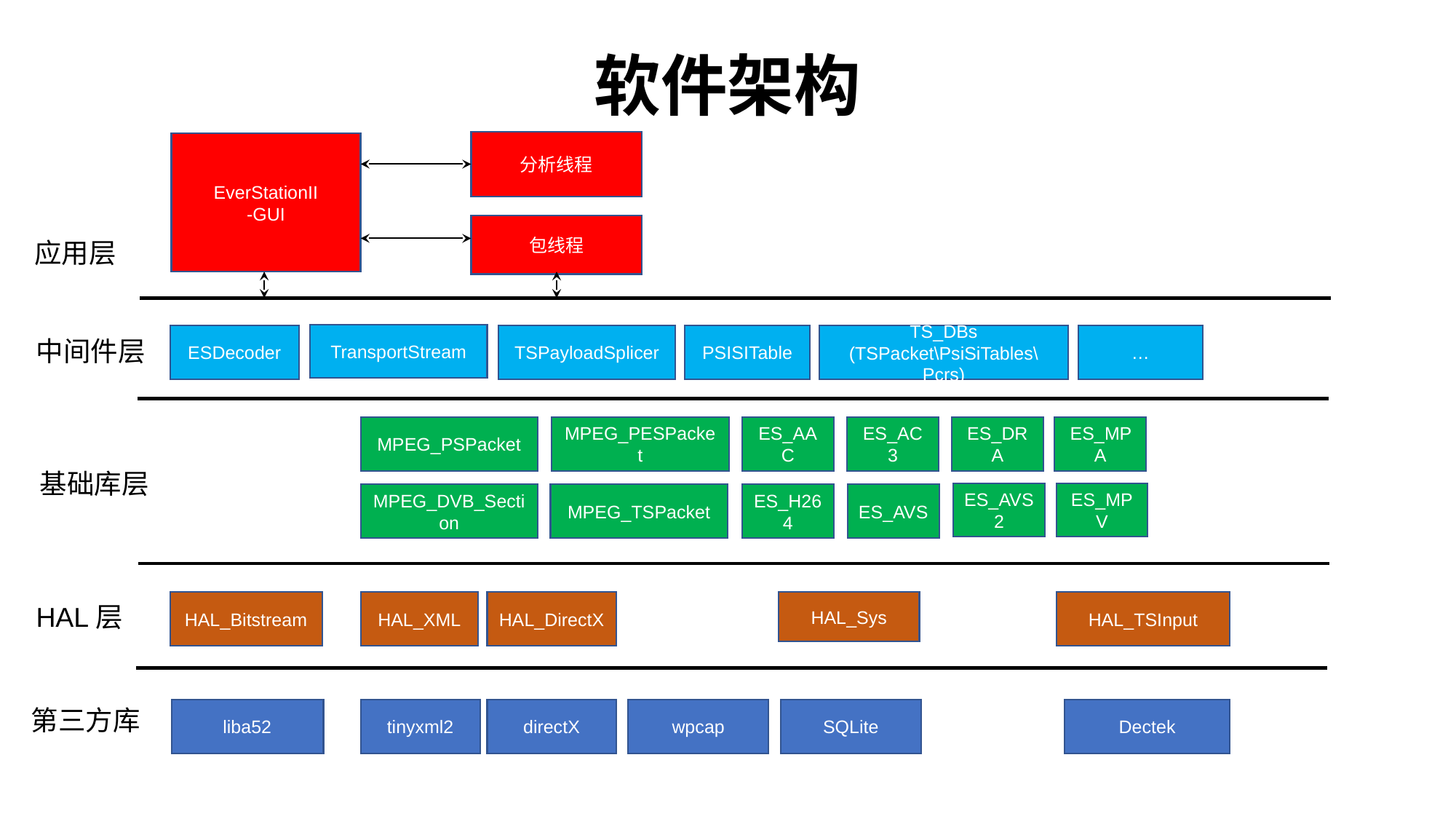

# 软件架构
分析线程
EverStationII
-GUI
包线程
应用层
TransportStream
ESDecoder
TSPayloadSplicer
PSISITable
…
TS_DBs
(TSPacket\PsiSiTables\Pcrs)
中间件层
MPEG_PSPacket
MPEG_PESPacket
ES_AAC
ES_AC3
ES_DRA
ES_MPA
基础库层
ES_AVS2
ES_MPV
ES_AVS
MPEG_DVB_Section
MPEG_TSPacket
ES_H264
HAL_Bitstream
HAL_Sys
HAL_TSInput
HAL_XML
HAL_DirectX
HAL层
第三方库
liba52
Dectek
wpcap
SQLite
directX
tinyxml2